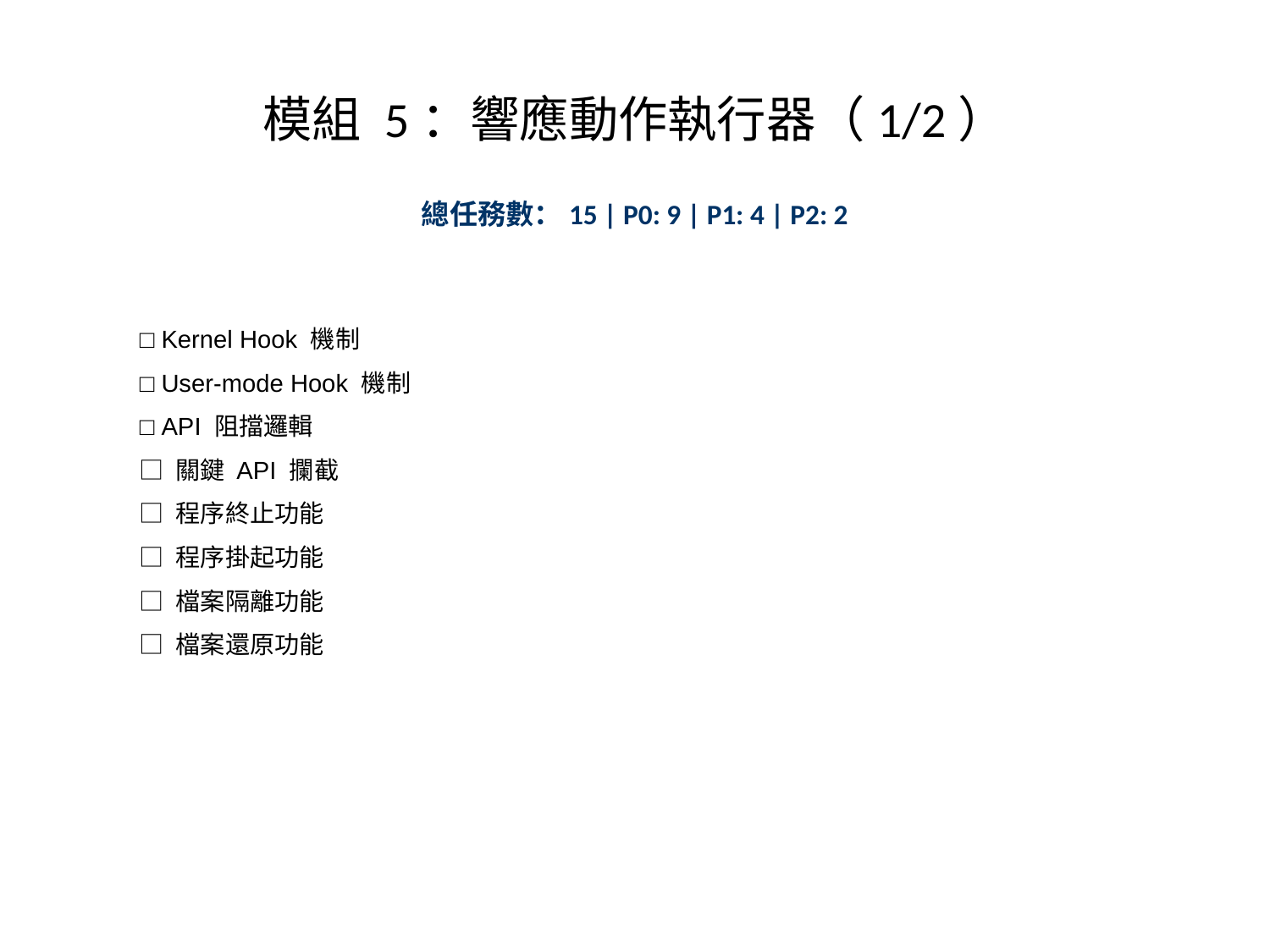

# 模組 5：響應動作執行器（1/2）
總任務數：15 | P0: 9 | P1: 4 | P2: 2
□ Kernel Hook 機制
□ User-mode Hook 機制
□ API 阻擋邏輯
□ 關鍵 API 攔截
□ 程序終止功能
□ 程序掛起功能
□ 檔案隔離功能
□ 檔案還原功能